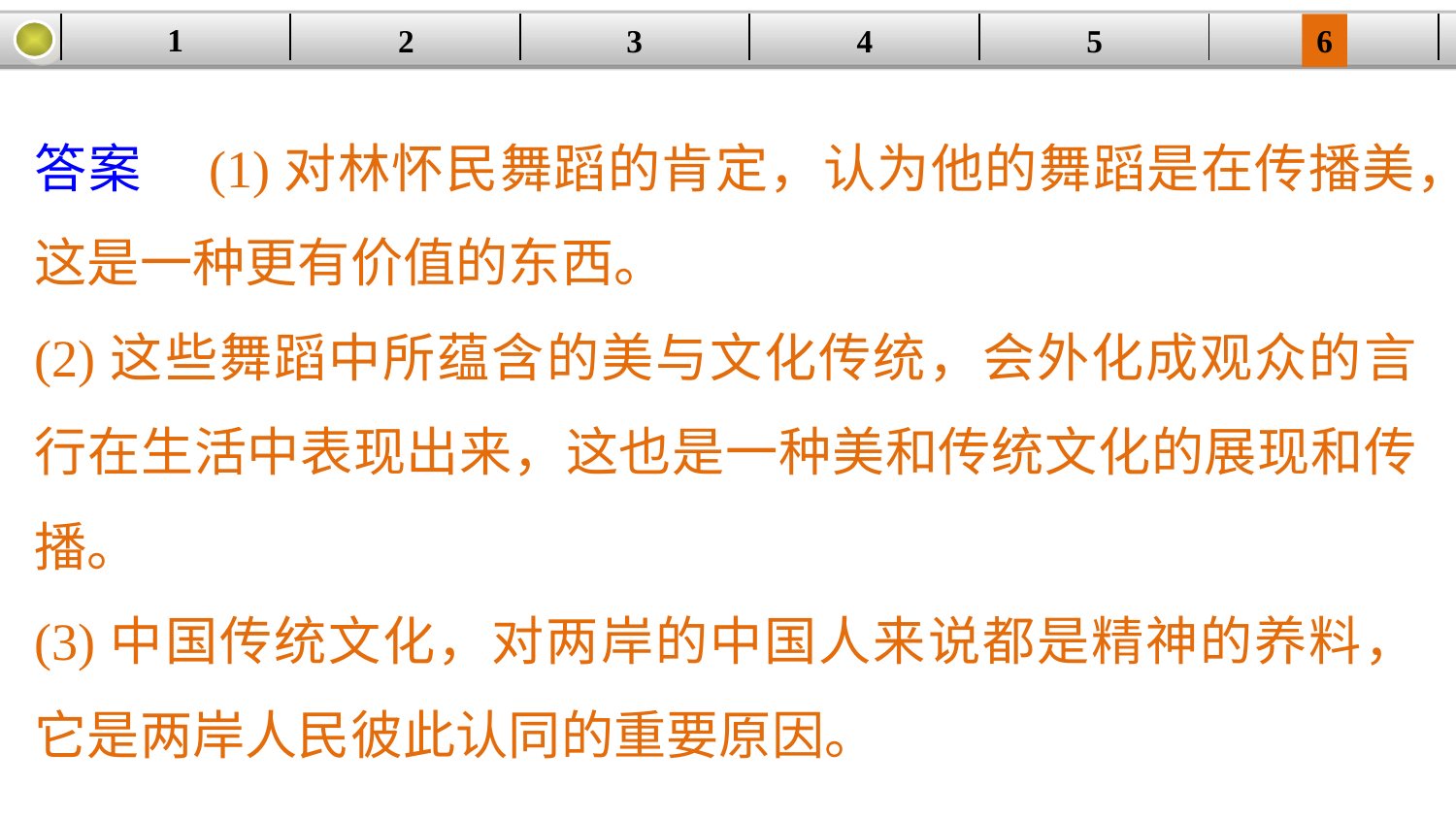

1
2
3
4
|  |  |  |  |  |  |
| --- | --- | --- | --- | --- | --- |
5
6

答案　(1)对林怀民舞蹈的肯定，认为他的舞蹈是在传播美，这是一种更有价值的东西。
(2)这些舞蹈中所蕴含的美与文化传统，会外化成观众的言行在生活中表现出来，这也是一种美和传统文化的展现和传播。
(3)中国传统文化，对两岸的中国人来说都是精神的养料，它是两岸人民彼此认同的重要原因。